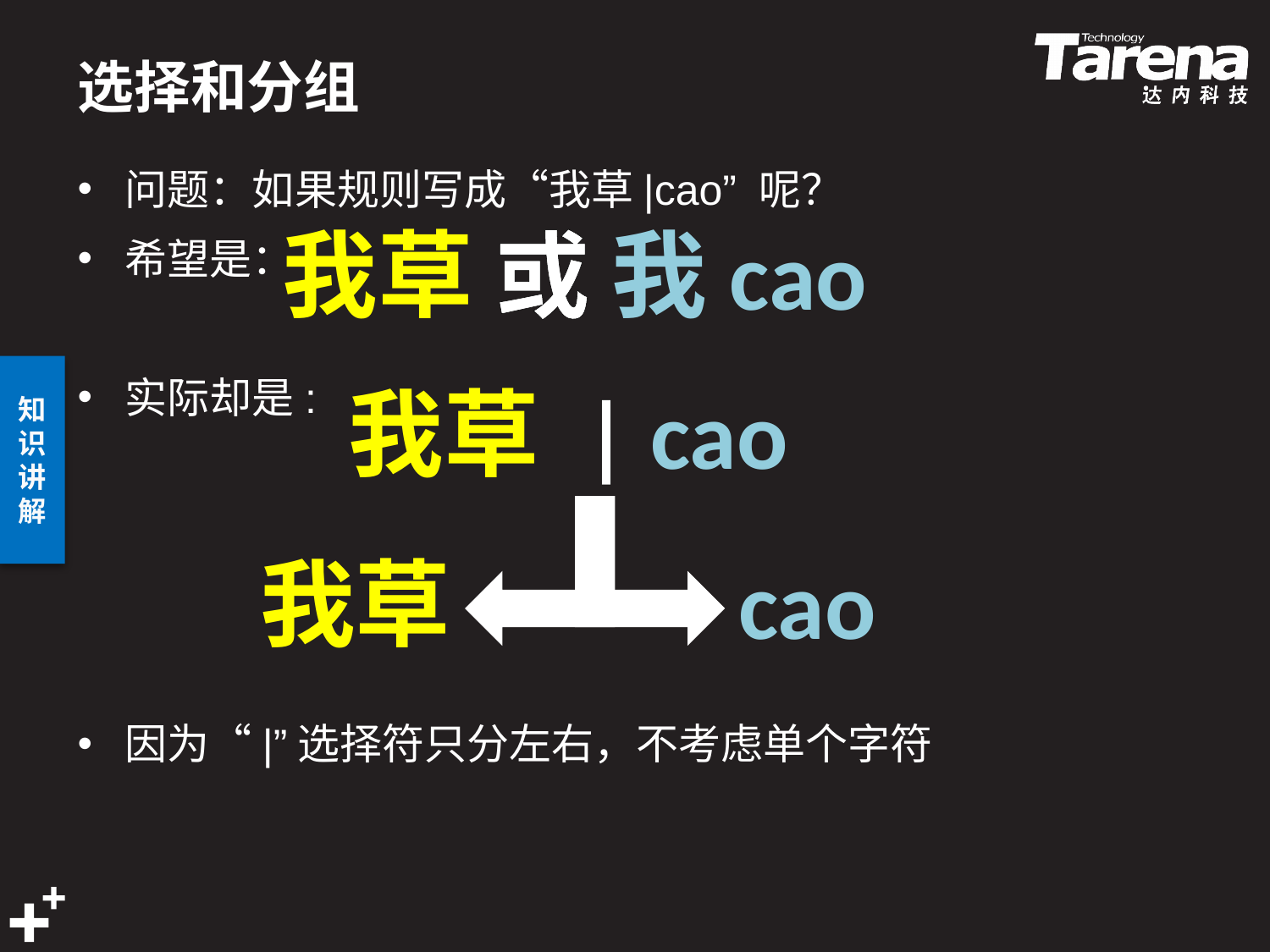

# 选择和分组
问题：如果规则写成“我草|cao” 呢？
希望是：

实际却是:

因为“|”选择符只分左右，不考虑单个字符

我草 或 我cao
我草 | cao

我草
cao